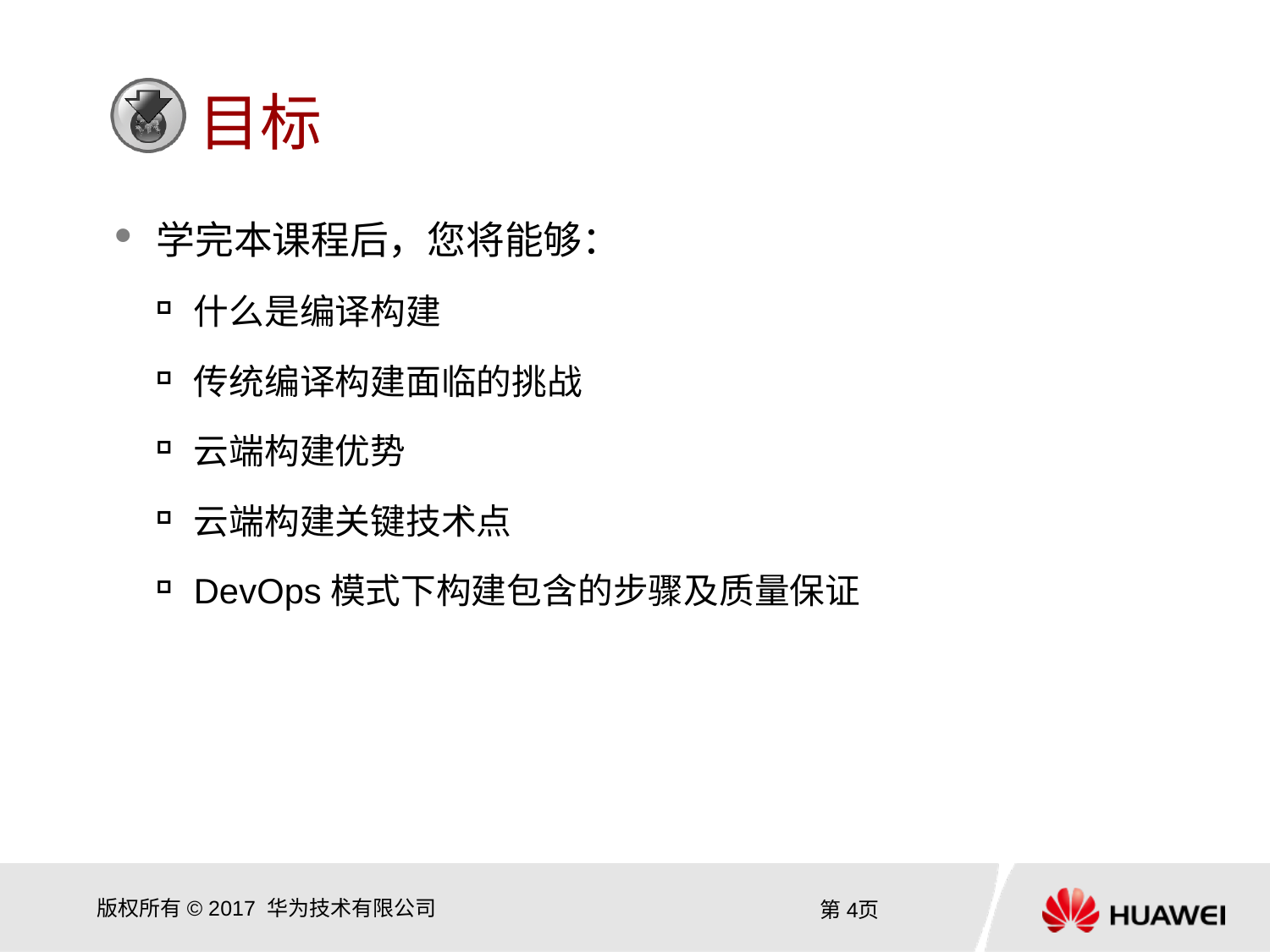

学完本课程后，您将能够：
什么是编译构建
传统编译构建面临的挑战
云端构建优势
云端构建关键技术点
DevOps模式下构建包含的步骤及质量保证